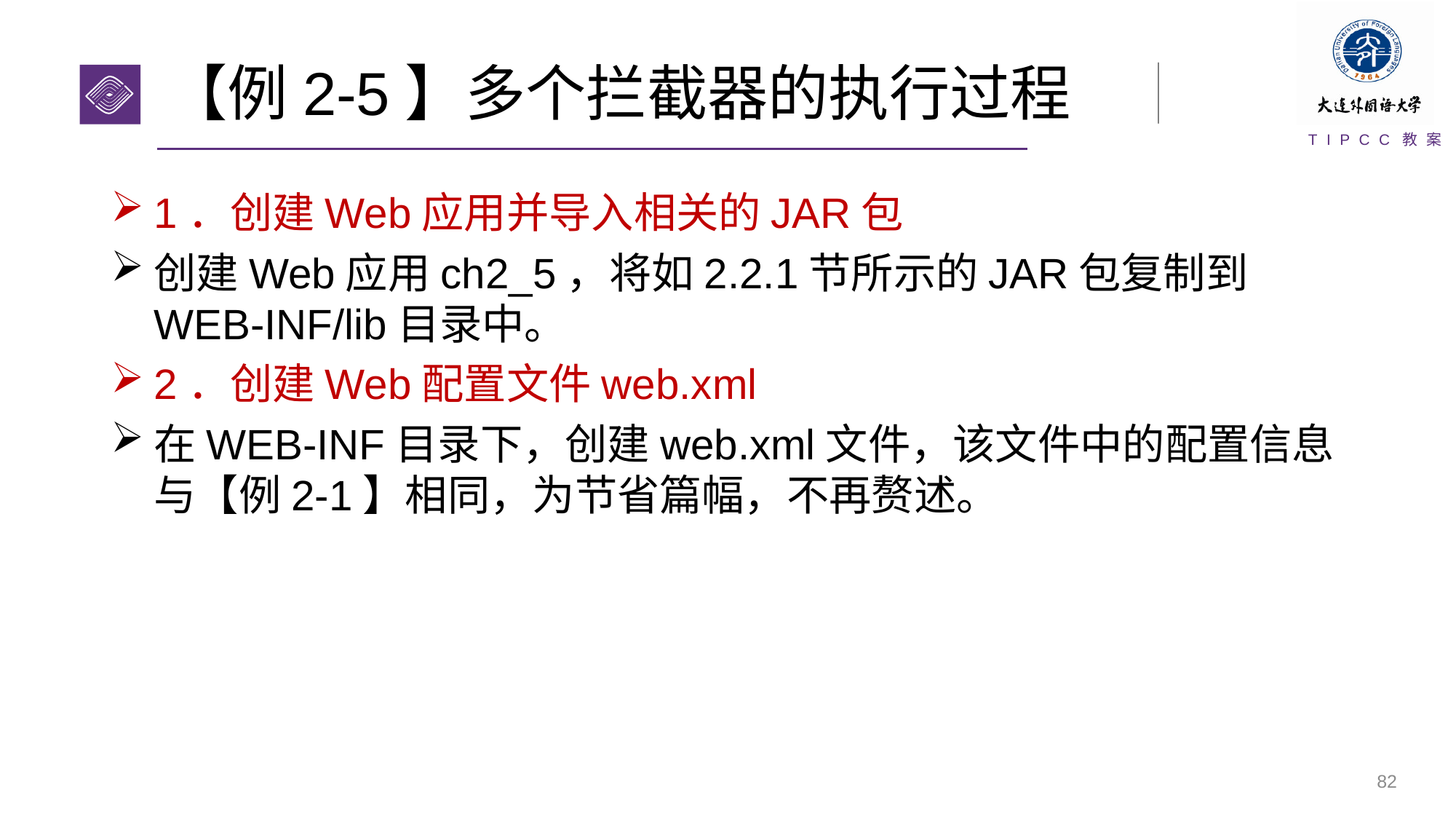

# 【例2-5】多个拦截器的执行过程
1．创建Web应用并导入相关的JAR包
创建Web应用ch2_5，将如2.2.1节所示的JAR包复制到WEB-INF/lib目录中。
2．创建Web配置文件web.xml
在WEB-INF目录下，创建web.xml文件，该文件中的配置信息与【例2-1】相同，为节省篇幅，不再赘述。

82